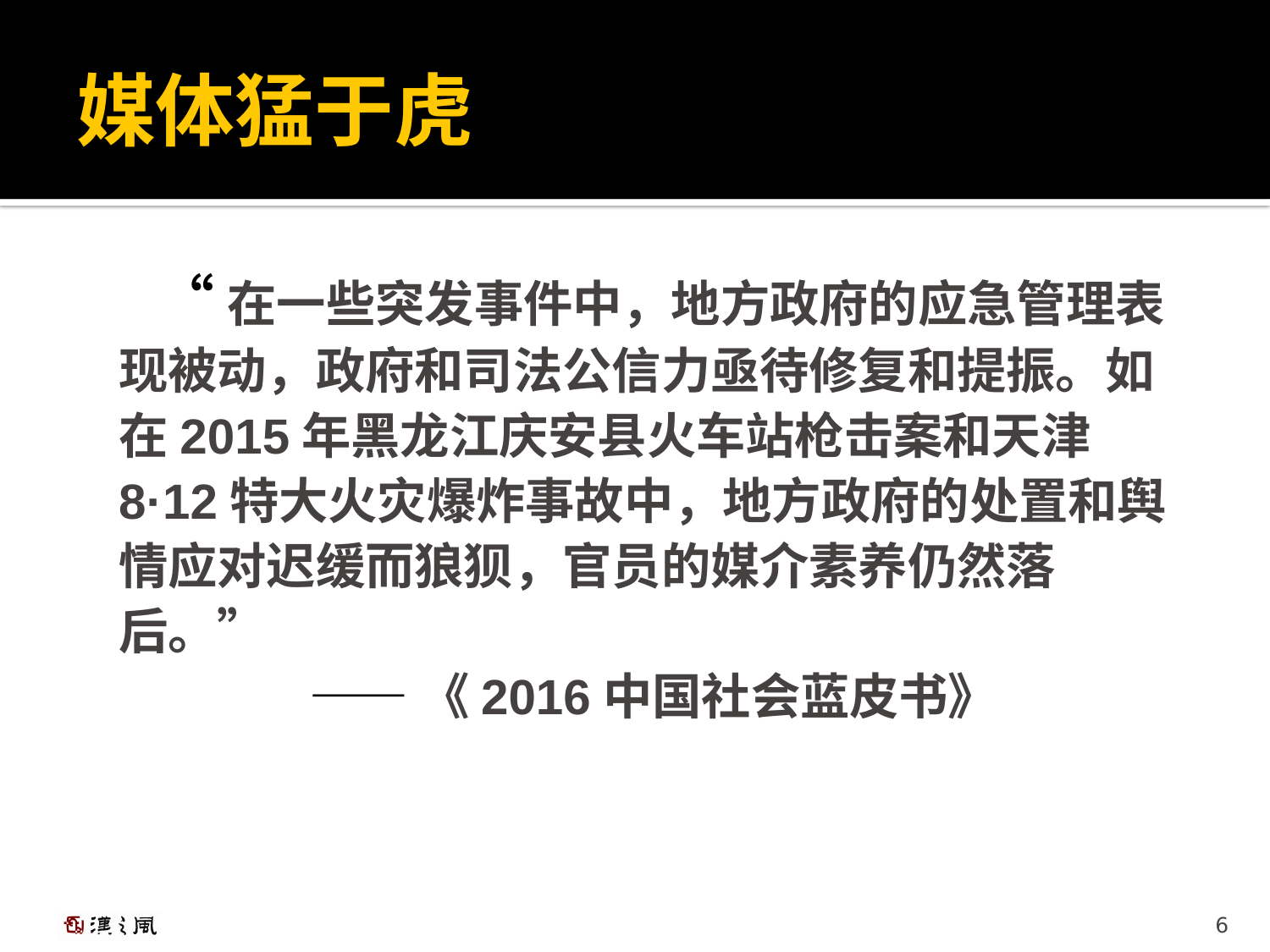

# 媒体猛于虎
   “在一些突发事件中，地方政府的应急管理表现被动，政府和司法公信力亟待修复和提振。如在2015年黑龙江庆安县火车站枪击案和天津8·12特大火灾爆炸事故中，地方政府的处置和舆情应对迟缓而狼狈，官员的媒介素养仍然落后。”
                 ——《2016中国社会蓝皮书》

6